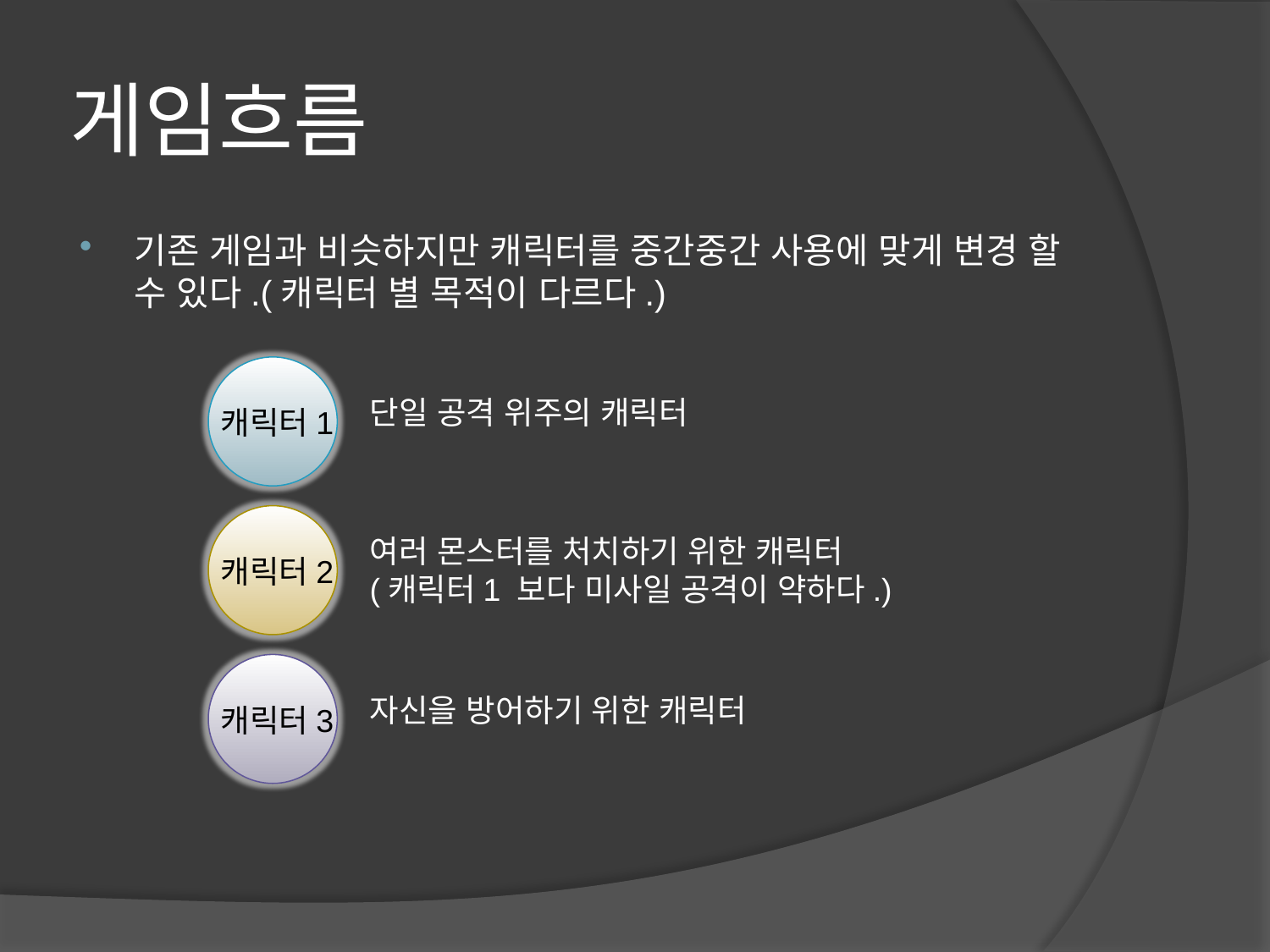

# 게임흐름
기존 게임과 비슷하지만 캐릭터를 중간중간 사용에 맞게 변경 할 수 있다.(캐릭터 별 목적이 다르다.)

단일 공격 위주의 캐릭터
캐릭터1

여러 몬스터를 처치하기 위한 캐릭터
(캐릭터1 보다 미사일 공격이 약하다.)
캐릭터2

자신을 방어하기 위한 캐릭터
캐릭터3